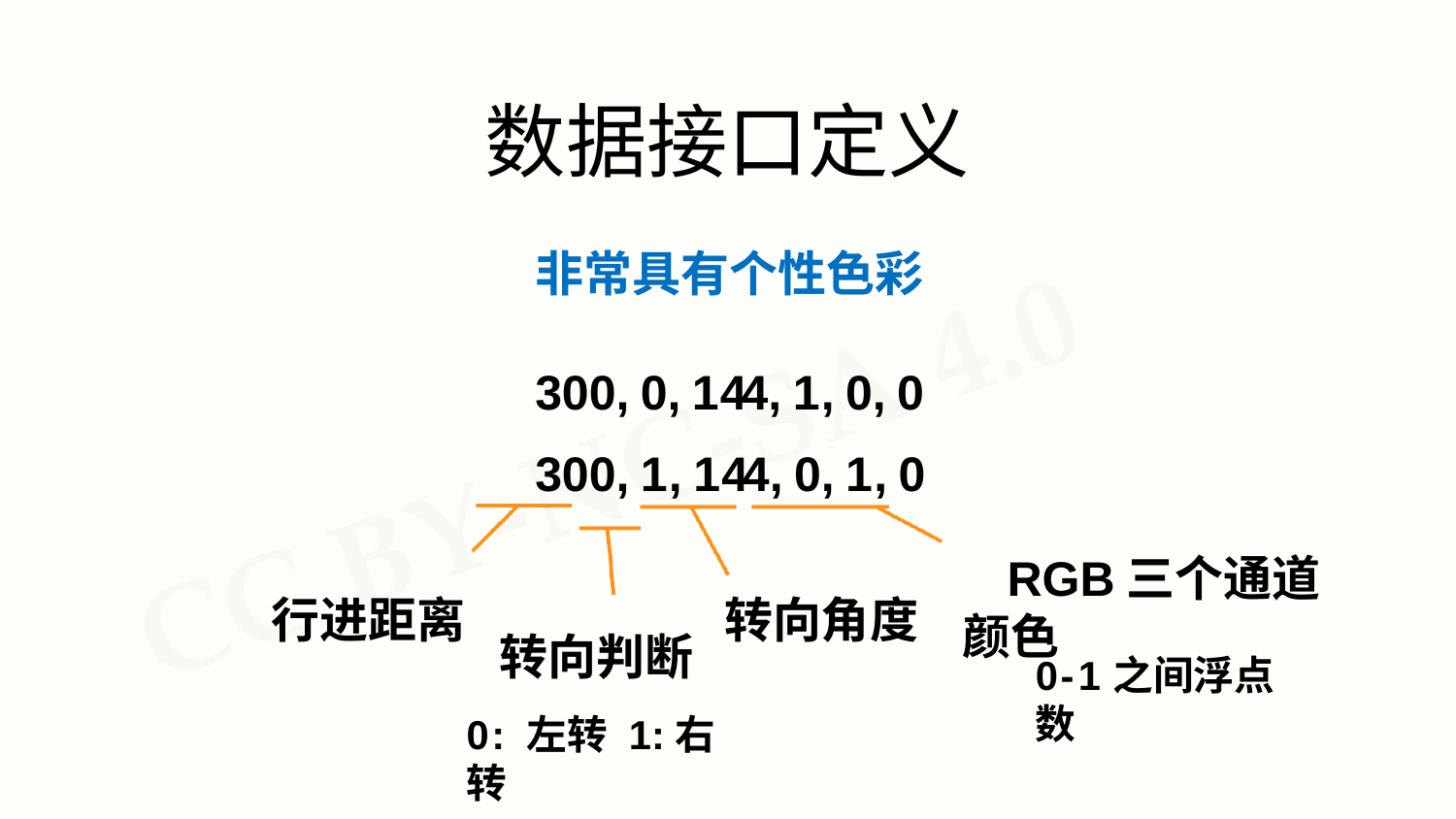

# 数据接口定义
非常具有个性色彩

300,0,144,1,0,0
300,1,144,0,1,0

RGB三个通道颜色

转向角度
行进距离
转向判断
0-1之间浮点数
0: 左转 1:右转